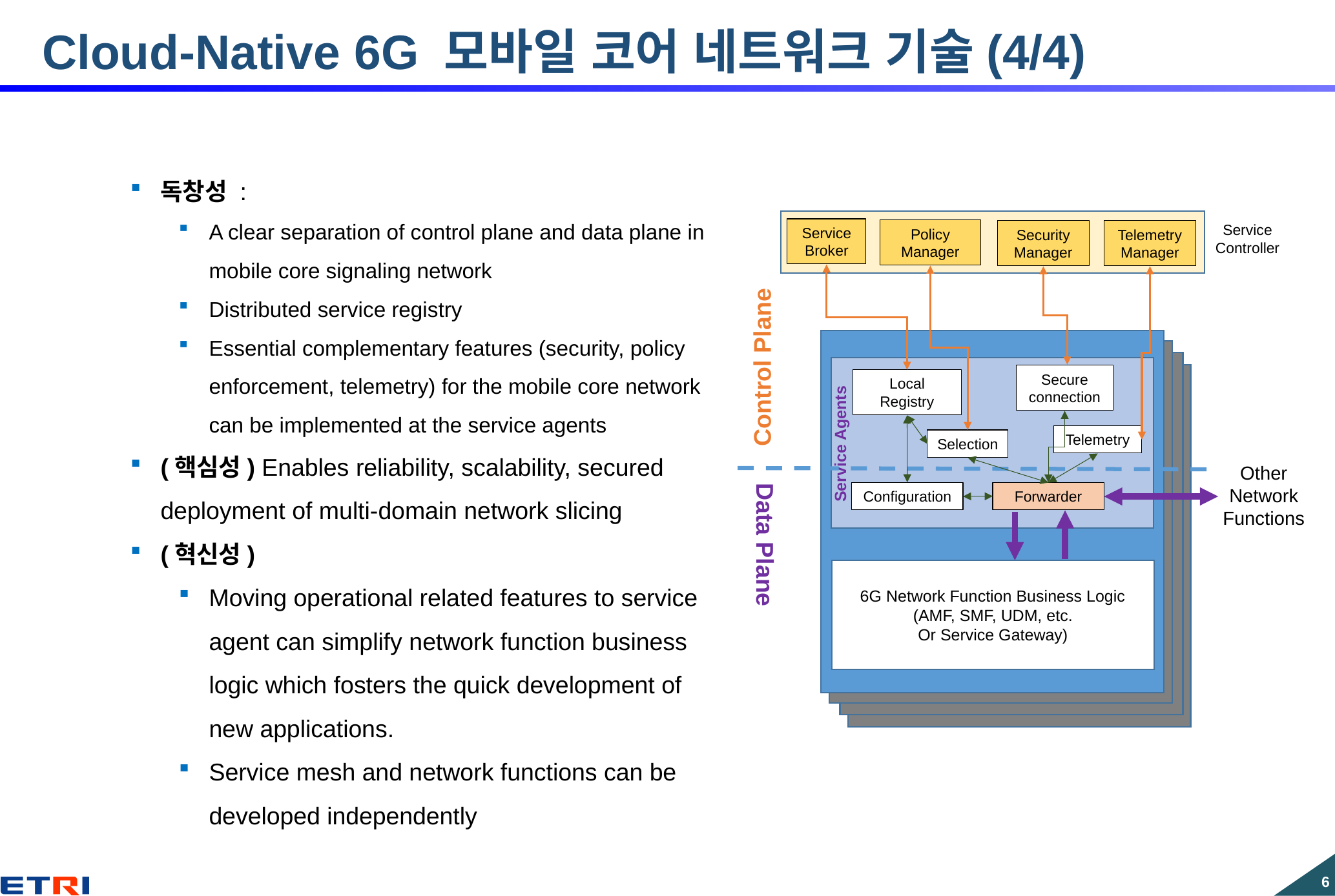

# Cloud-Native 6G 모바일 코어 네트워크 기술(4/4)
독창성 :
A clear separation of control plane and data plane in mobile core signaling network
Distributed service registry
Essential complementary features (security, policy enforcement, telemetry) for the mobile core network can be implemented at the service agents
(핵심성) Enables reliability, scalability, secured deployment of multi-domain network slicing
(혁신성)
Moving operational related features to service agent can simplify network function business logic which fosters the quick development of new applications.
Service mesh and network functions can be developed independently

Service Controller
Service Broker
Policy Manager
Telemetry Manager
Security Manager

Control Plane

Secure connection
Local Registry
Service Agents
Telemetry
Selection
Other Network Functions
Configuration
Forwarder
Data Plane
6G Network Function Business Logic
(AMF, SMF, UDM, etc.
Or Service Gateway)